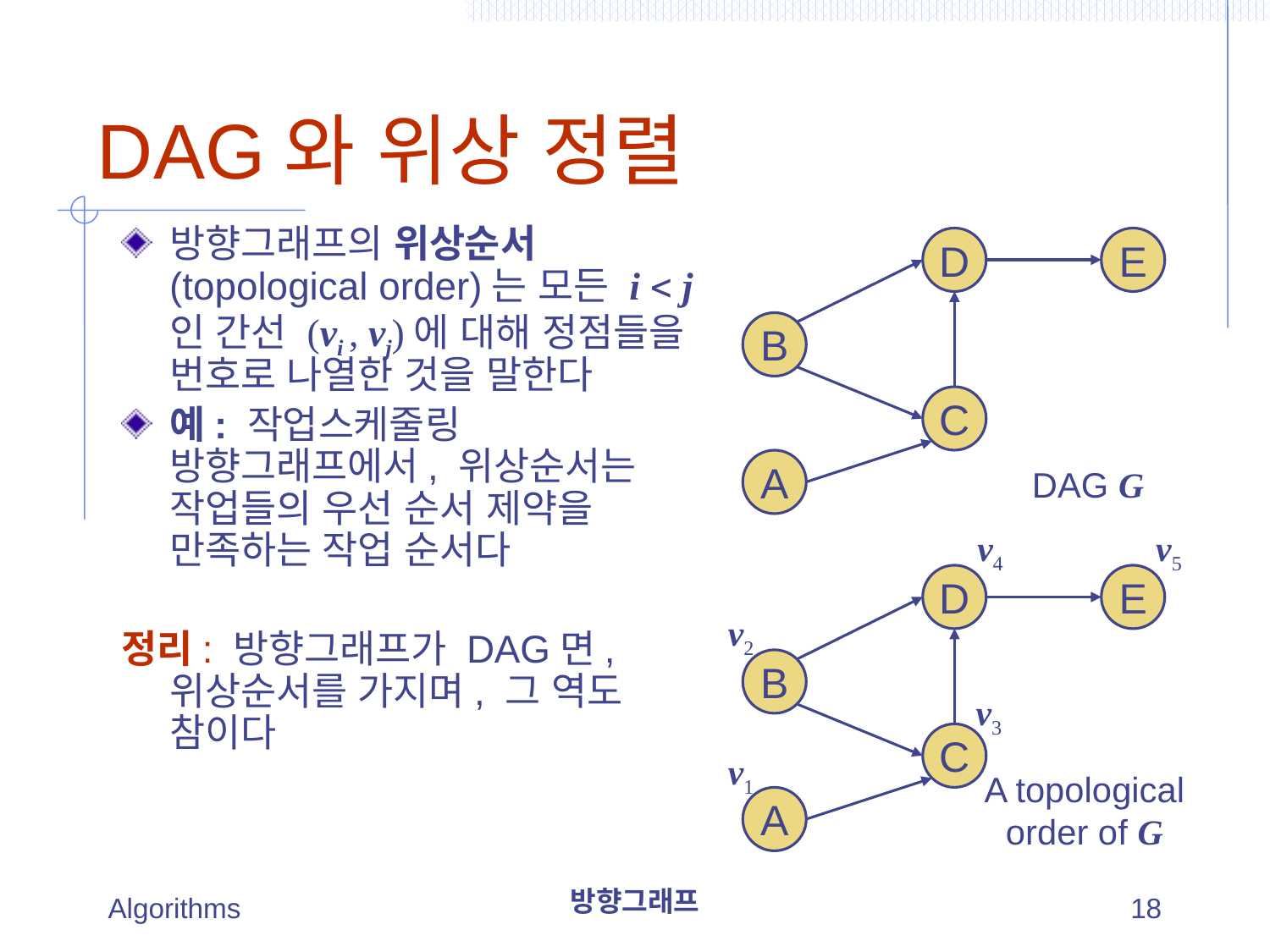

# DAG와 위상 정렬
방향그래프의 위상순서(topological order)는 모든 i < j인 간선 (vi , vj)에 대해 정점들을 번호로 나열한 것을 말한다
예: 작업스케줄링 방향그래프에서, 위상순서는 작업들의 우선 순서 제약을 만족하는 작업 순서다

정리: 방향그래프가 DAG면, 위상순서를 가지며, 그 역도 참이다
D
E
B
C
A
DAG G
v4
v5
D
E
v2
B
v3
C
v1
A topological order of G
A
Algorithms
방향그래프
18